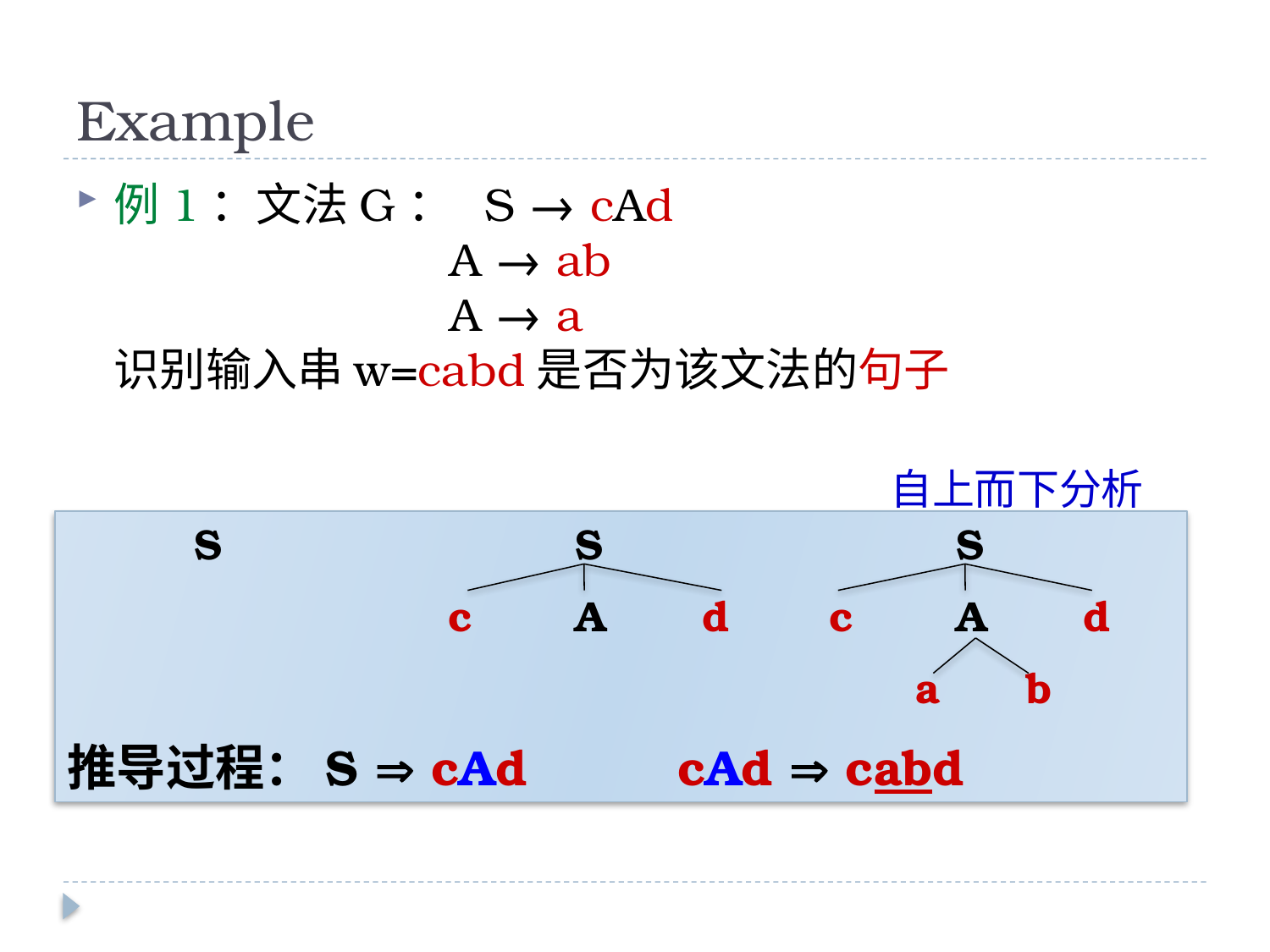

# Example
例1：文法G：  S → cAd
                       A → ab
                       A → a
识别输入串w=cabd是否为该文法的句子

自上而下分析
	S			S			S
			c	A	d	c	A	d
						      a      b
推导过程：S ⇒ cAd         cAd ⇒ cabd

5